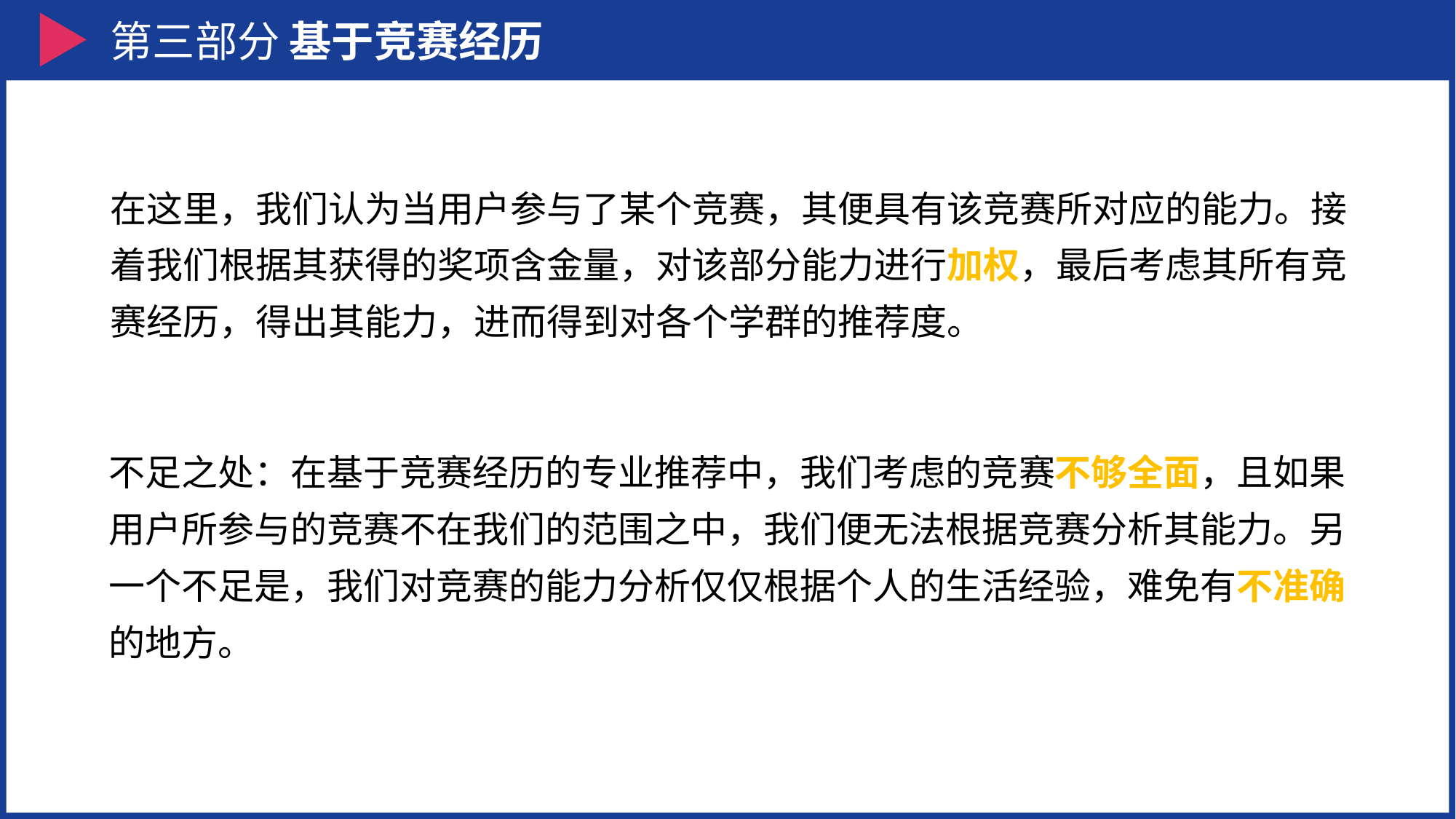

第三部分 基于竞赛经历
在这里，我们认为当用户参与了某个竞赛，其便具有该竞赛所对应的能力。接着我们根据其获得的奖项含金量，对该部分能力进行加权，最后考虑其所有竞赛经历，得出其能力，进而得到对各个学群的推荐度。
不足之处：在基于竞赛经历的专业推荐中，我们考虑的竞赛不够全面，且如果用户所参与的竞赛不在我们的范围之中，我们便无法根据竞赛分析其能力。另一个不足是，我们对竞赛的能力分析仅仅根据个人的生活经验，难免有不准确的地方。